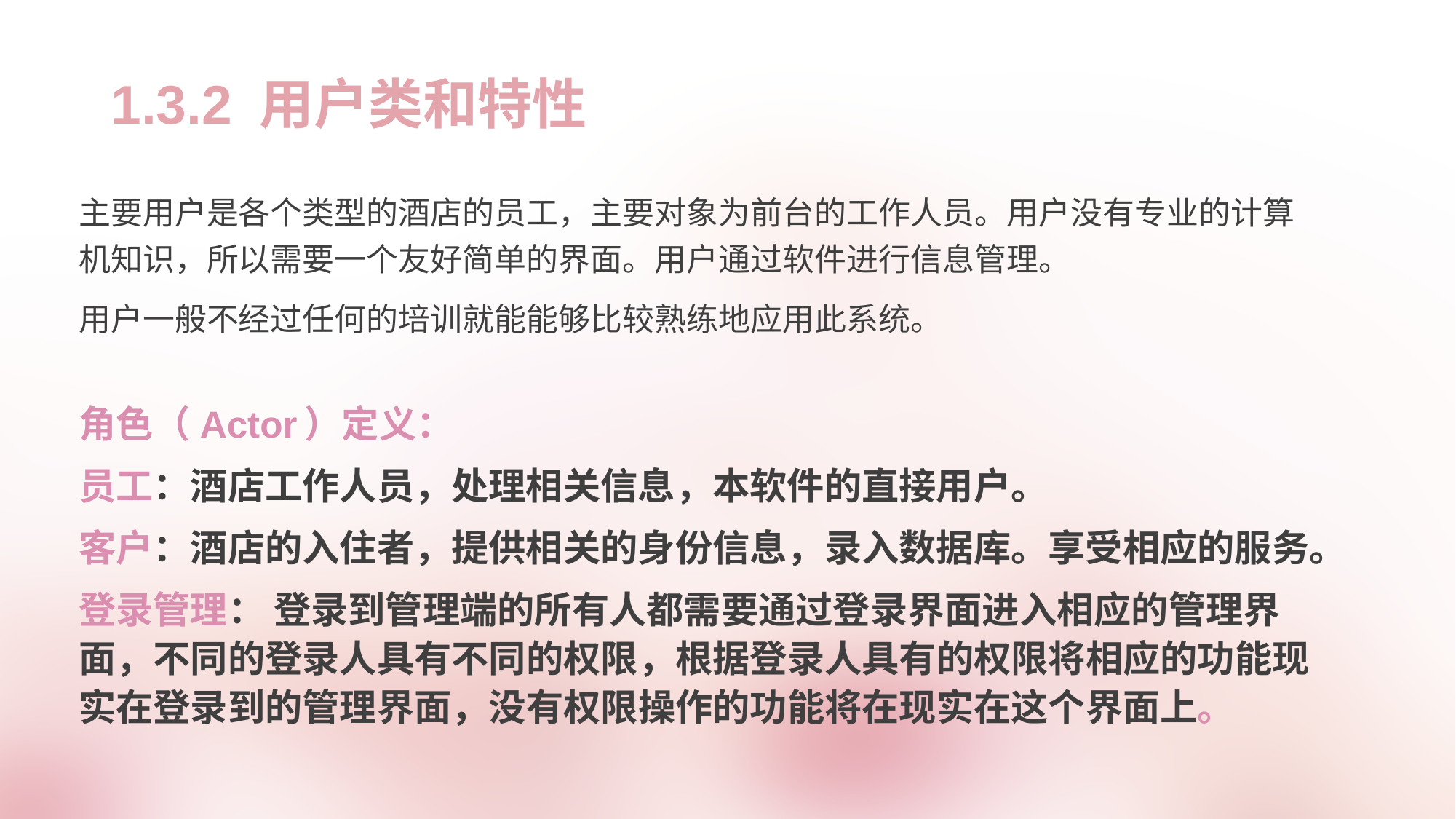

1.3.2 用户类和特性
主要用户是各个类型的酒店的员工，主要对象为前台的工作人员。用户没有专业的计算机知识，所以需要一个友好简单的界面。用户通过软件进行信息管理。
用户一般不经过任何的培训就能能够比较熟练地应用此系统。

角色（Actor）定义：
员工：酒店工作人员，处理相关信息，本软件的直接用户。
客户：酒店的入住者，提供相关的身份信息，录入数据库。享受相应的服务。
登录管理： 登录到管理端的所有人都需要通过登录界面进入相应的管理界面，不同的登录人具有不同的权限，根据登录人具有的权限将相应的功能现实在登录到的管理界面，没有权限操作的功能将在现实在这个界面上。